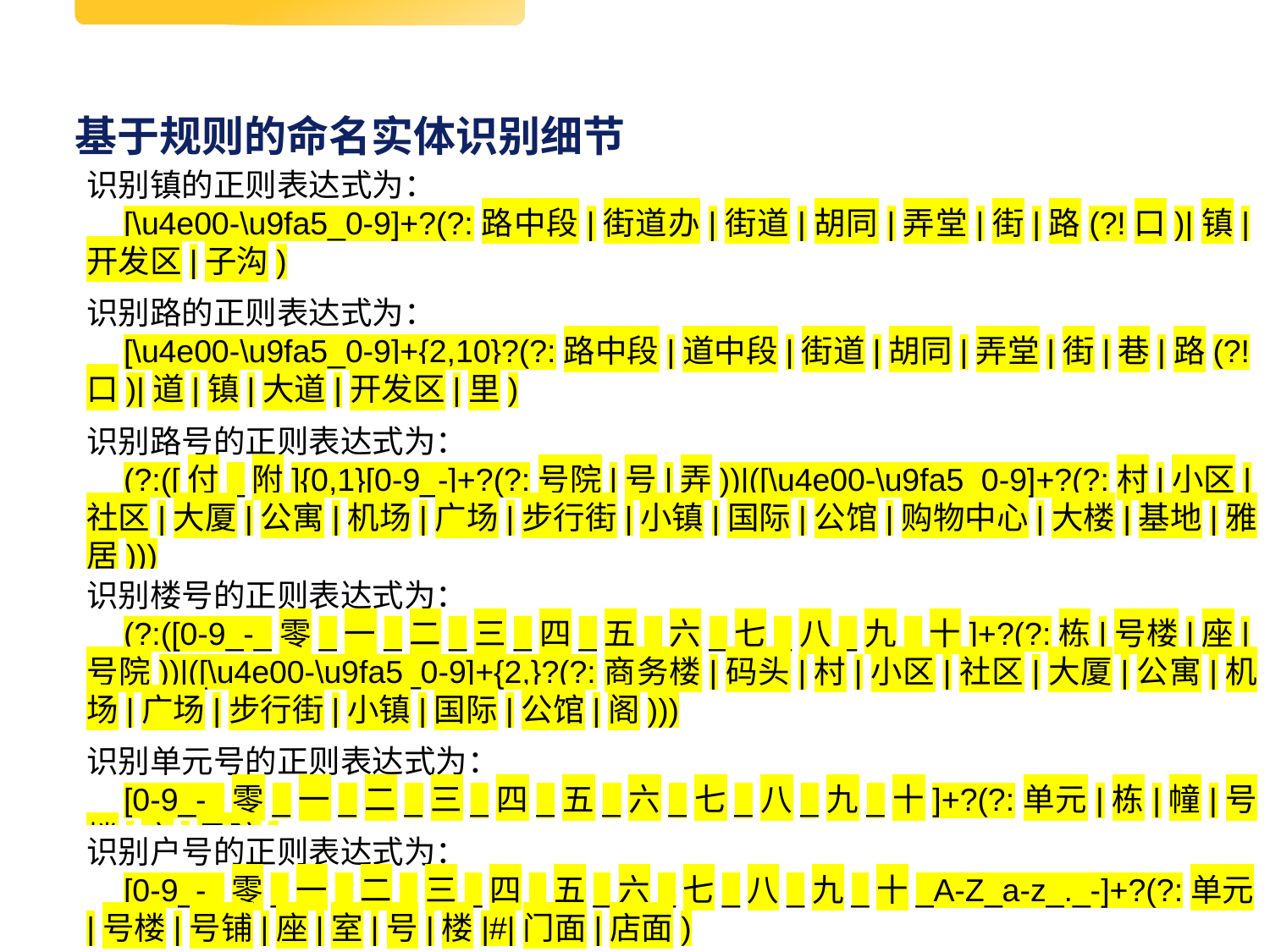

# 基于规则的命名实体识别细节
识别镇的正则表达式为：
[\u4e00-\u9fa5_0-9]+?(?:路中段|街道办|街道|胡同|弄堂|街|路(?!口)|镇|开发区|子沟)
识别路的正则表达式为：
[\u4e00-\u9fa5_0-9]+{2,10}?(?:路中段|道中段|街道|胡同|弄堂|街|巷|路(?!口)|道|镇|大道|开发区|里)
识别路号的正则表达式为：
(?:([付_附]{0,1}[0-9_-]+?(?:号院|号|弄))|([\u4e00-\u9fa5_0-9]+?(?:村|小区|社区|大厦|公寓|机场|广场|步行街|小镇|国际|公馆|购物中心|大楼|基地|雅居)))
识别楼号的正则表达式为：
(?:([0-9_-_零_一_二_三_四_五_六_七_八_九_十]+?(?:栋|号楼|座|号院))|([\u4e00-\u9fa5_0-9]+{2,}?(?:商务楼|码头|村|小区|社区|大厦|公寓|机场|广场|步行街|小镇|国际|公馆|阁)))
识别单元号的正则表达式为：
[0-9_-_零_一_二_三_四_五_六_七_八_九_十]+?(?:单元|栋|幢|号楼|座|号院)
识别户号的正则表达式为：
[0-9_-_零_一_二_三_四_五_六_七_八_九_十_A-Z_a-z_._-]+?(?:单元|号楼|号铺|座|室|号|楼|#|门面|店面)